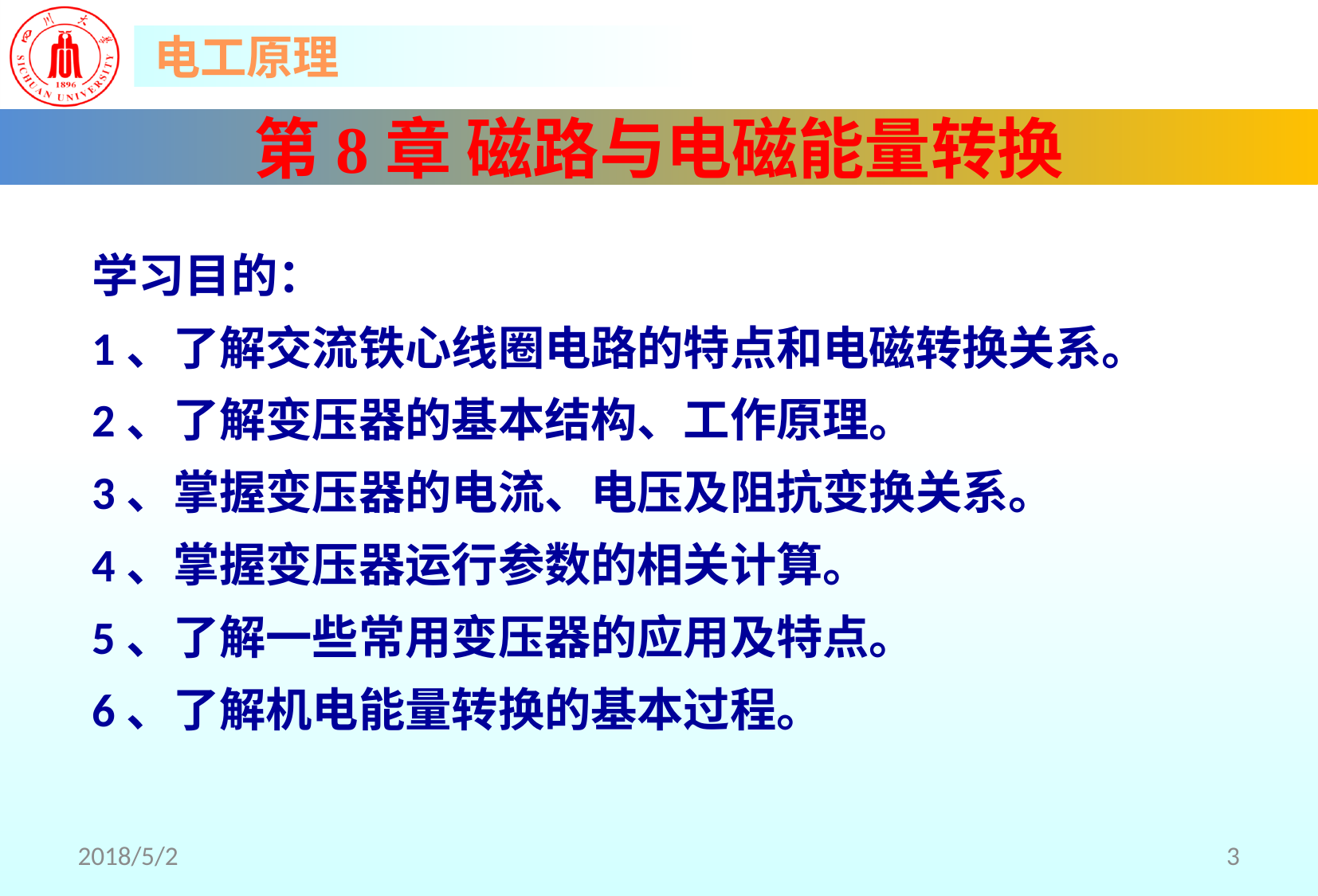

第8章 磁路与电磁能量转换
学习目的：
1、了解交流铁心线圈电路的特点和电磁转换关系。
2、了解变压器的基本结构、工作原理。
3、掌握变压器的电流、电压及阻抗变换关系。
4、掌握变压器运行参数的相关计算。
5、了解一些常用变压器的应用及特点。
6、了解机电能量转换的基本过程。

2018/5/2
3